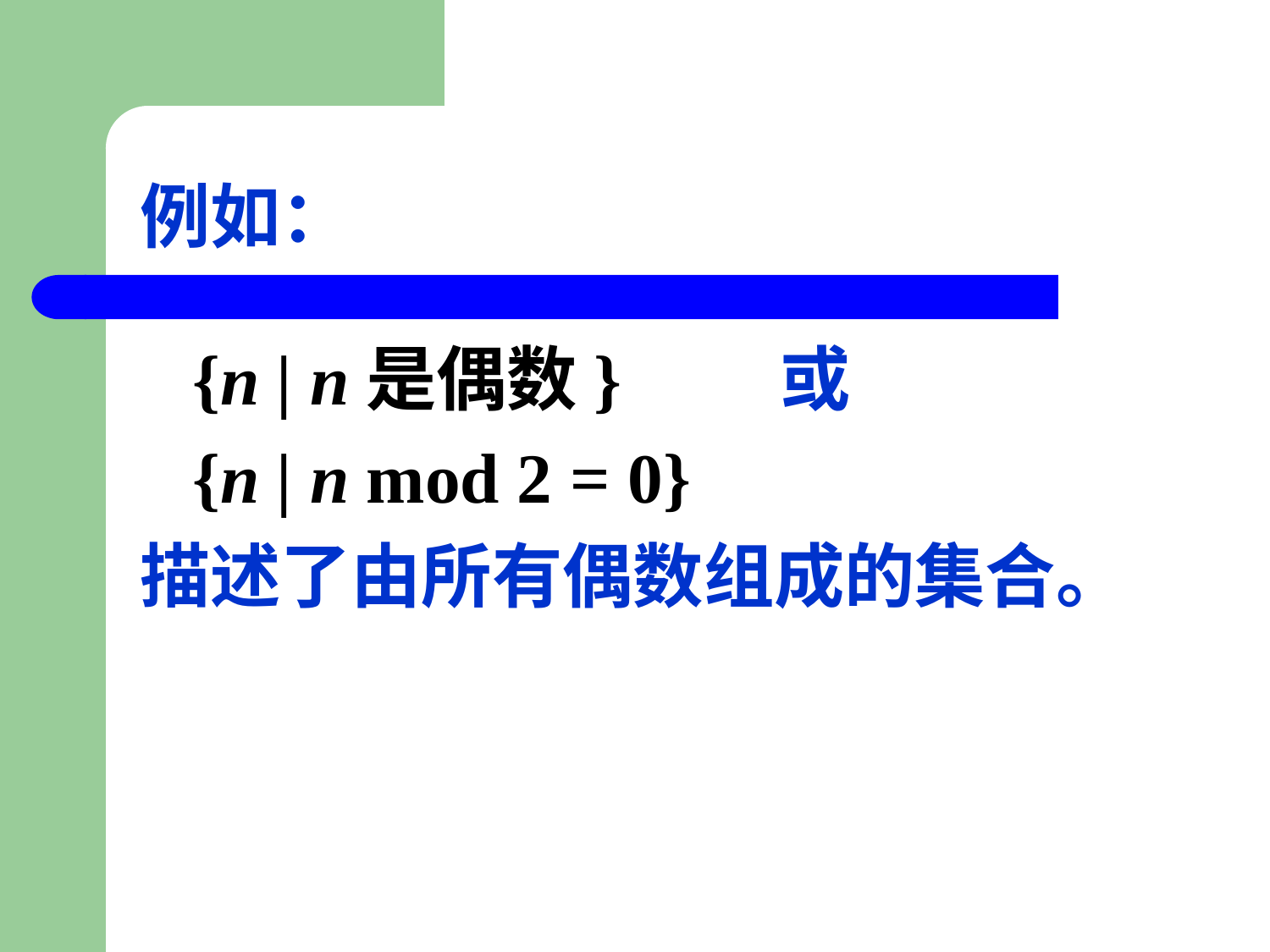

# 例如：
   {n | n是偶数}　　或
   {n | n mod 2 = 0}
描述了由所有偶数组成的集合。